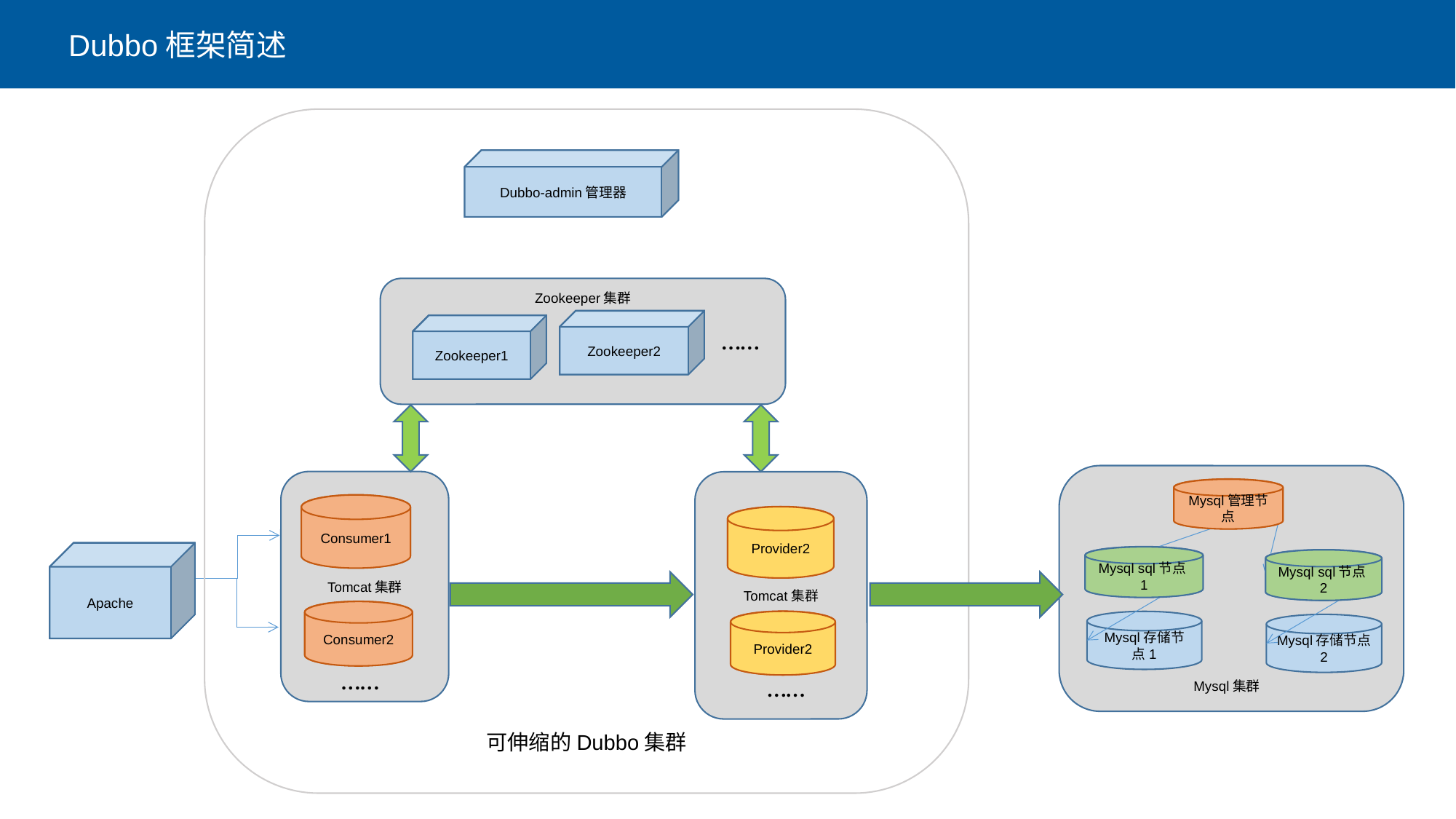

Dubbo框架简述
可伸缩的Dubbo集群
Dubbo-admin管理器
Dubbo-admin管理器
Zookeeper集群
Zookeeper2
Zookeeper2
Zookeeper1
Zookeeper1
……

Mysql集群
Tomcat集群
Tomcat集群
Mysql管理节点
Mysql管理节点
Consumer1
Consumer1
Provider2
Provider2
Apache
Apache
Mysql sql节点1
Mysql sql节点1
Mysql sql节点2
Mysql sql节点2

Consumer2
Consumer2
Provider2
Provider2
Mysql存储节点1
Mysql存储节点2
……
……